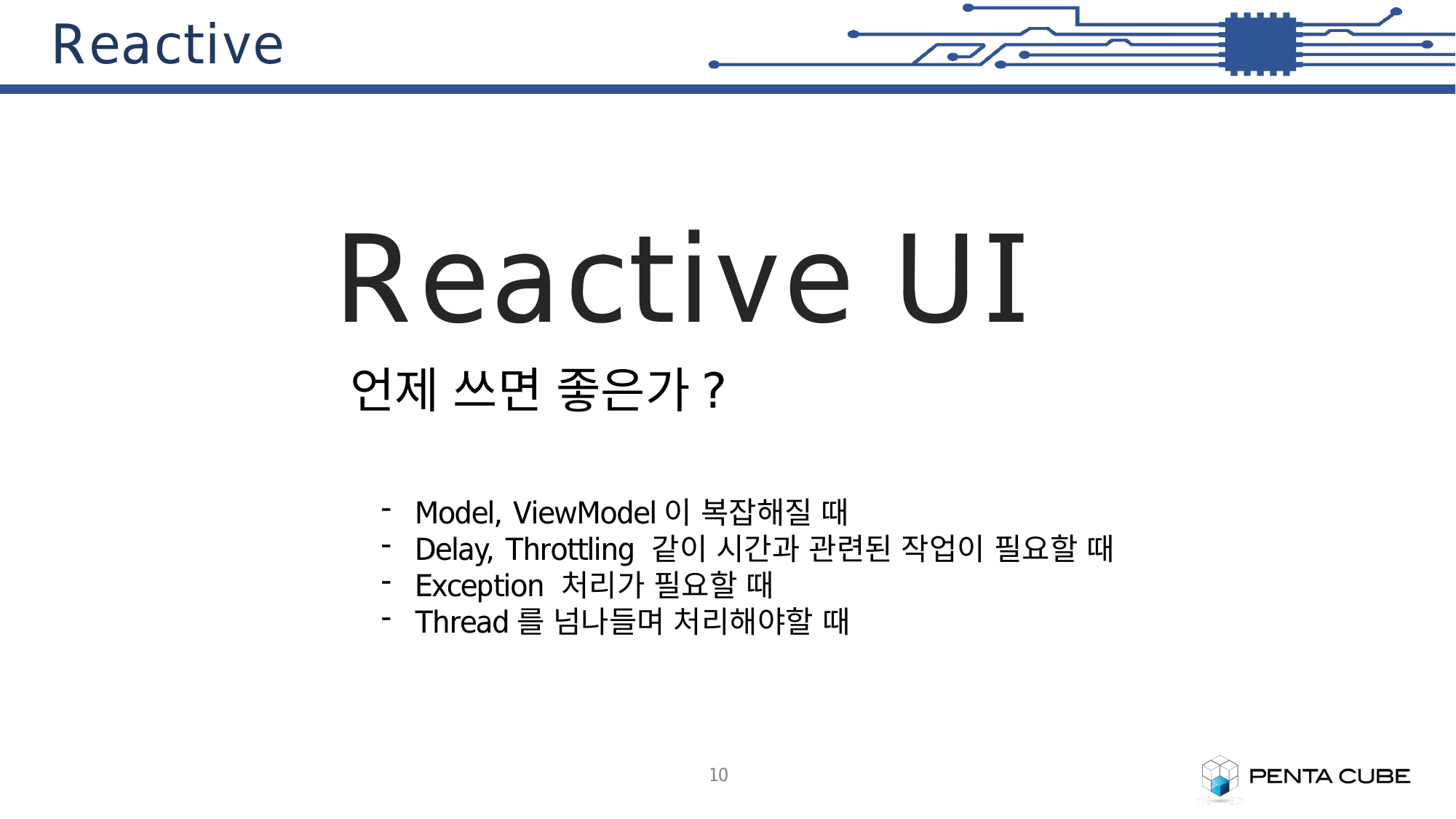

# Reactive
Reactive UI
언제 쓰면 좋은가?
Model, ViewModel이 복잡해질 때
Delay, Throttling 같이 시간과 관련된 작업이 필요할 때
Exception 처리가 필요할 때
Thread를 넘나들며 처리해야할 때
10